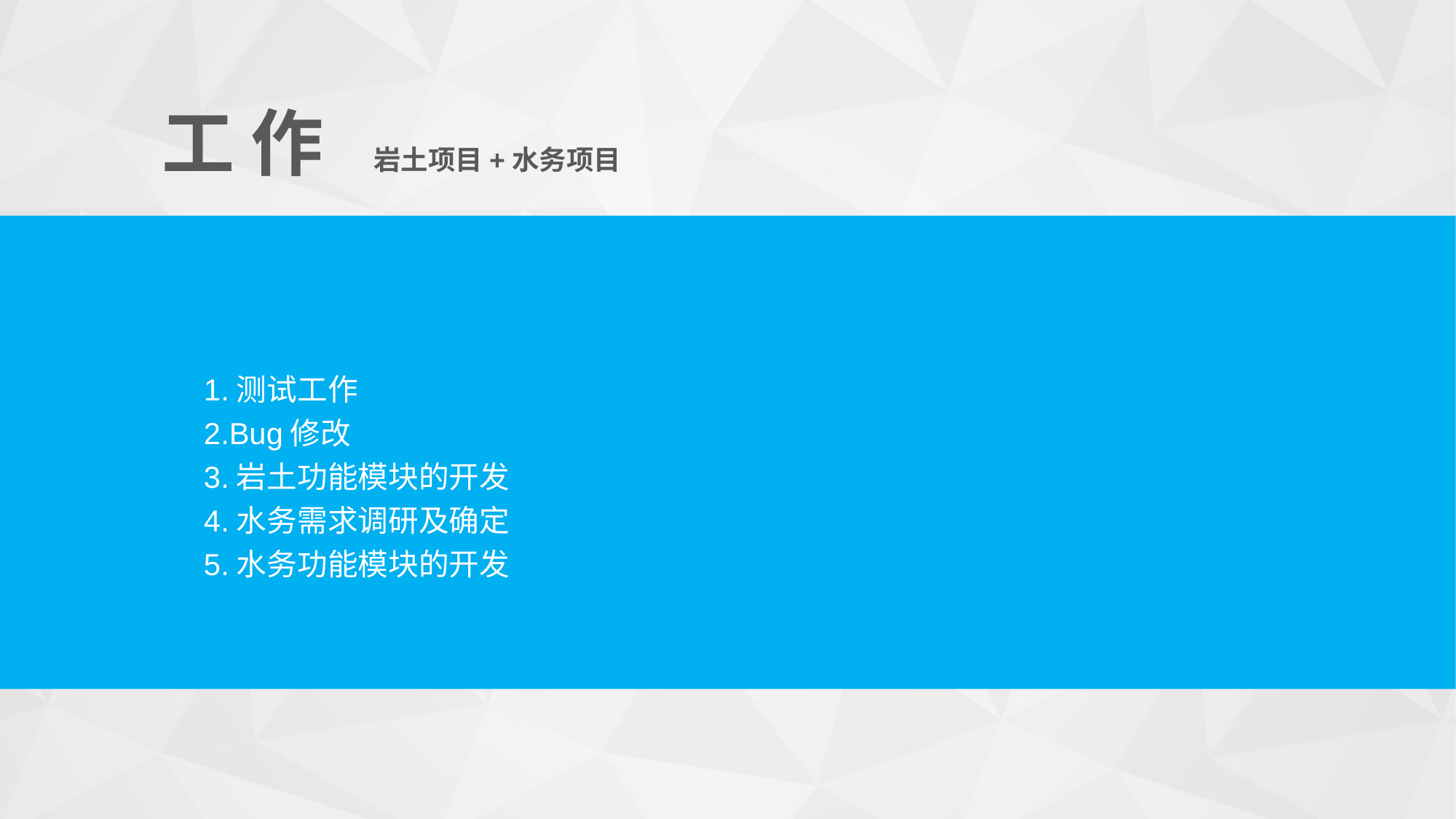

工 作   岩土项目+水务项目

1.测试工作
2.Bug修改
3.岩土功能模块的开发
4.水务需求调研及确定
5.水务功能模块的开发